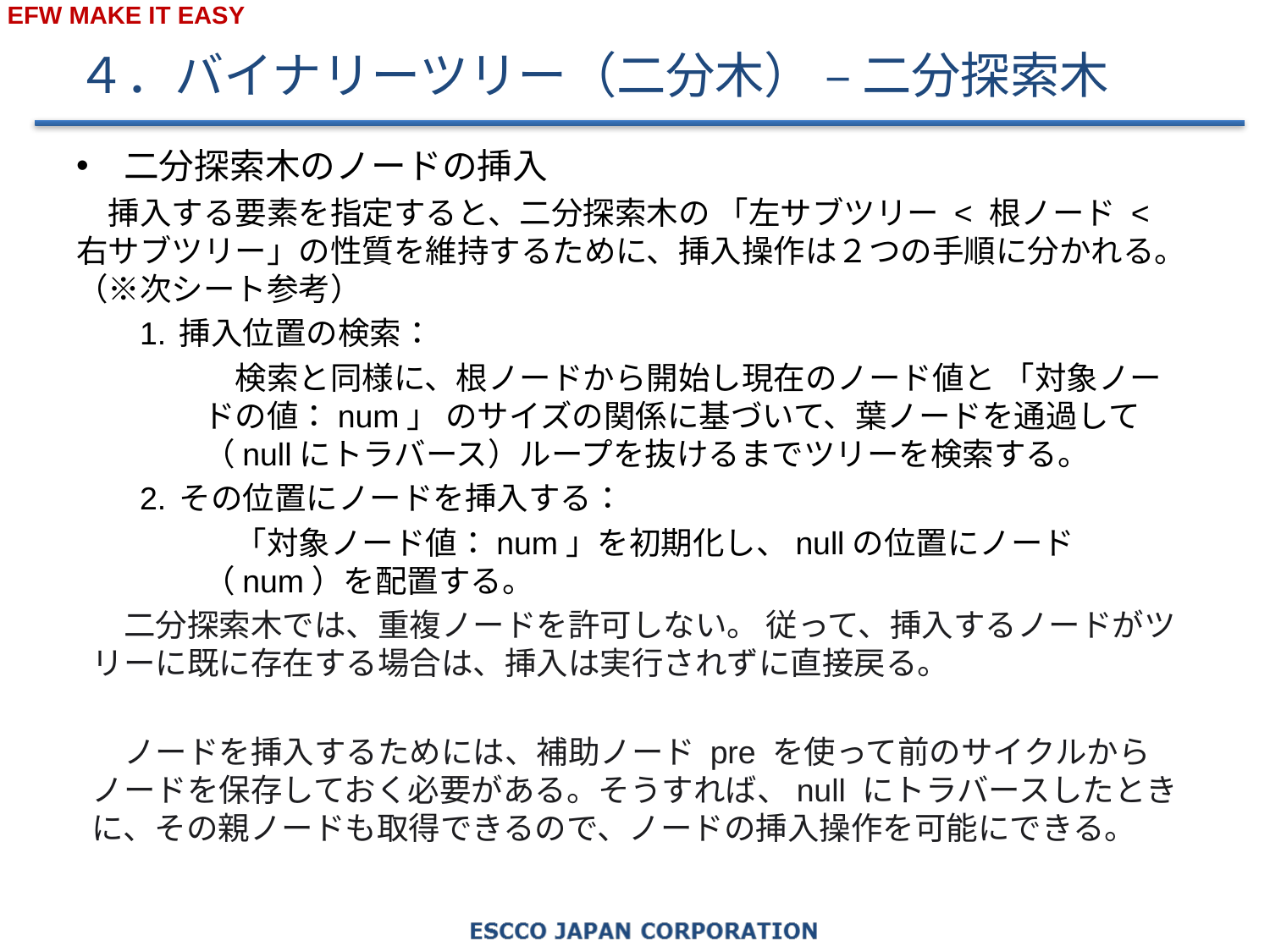

# ４．バイナリーツリー（二分木） – 二分探索木
二分探索木のノードの挿入
　挿入する要素を指定すると、二分探索木の 「左サブツリー < 根ノード < 右サブツリー」の性質を維持するために、挿入操作は２つの手順に分かれる。（※次シート参考）
挿入位置の検索：
　検索と同様に、根ノードから開始し現在のノード値と 「対象ノードの値：num」 のサイズの関係に基づいて、葉ノードを通過して（nullにトラバース）ループを抜けるまでツリーを検索する。
その位置にノードを挿入する：
　「対象ノード値：num」を初期化し、nullの位置にノード（num）を配置する。
　二分探索木では、重複ノードを許可しない。 従って、挿入するノードがツリーに既に存在する場合は、挿入は実行されずに直接戻る。

　ノードを挿入するためには、補助ノード pre を使って前のサイクルからノードを保存しておく必要がある。そうすれば、null にトラバースしたときに、その親ノードも取得できるので、ノードの挿入操作を可能にできる。